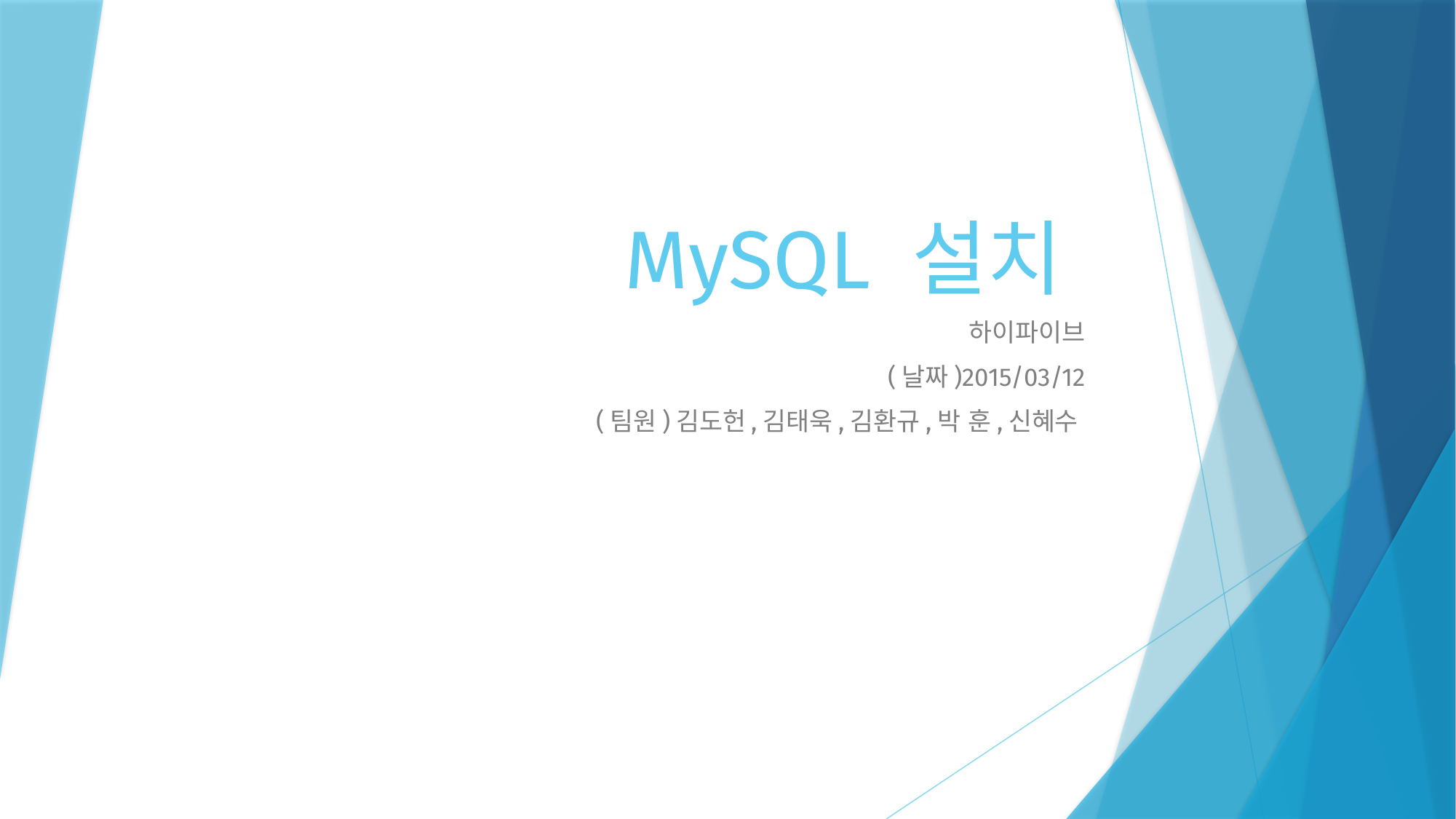

# MySQL 설치
하이파이브
(날짜)2015/03/12
(팀원)김도헌,김태욱,김환규,박 훈,신혜수